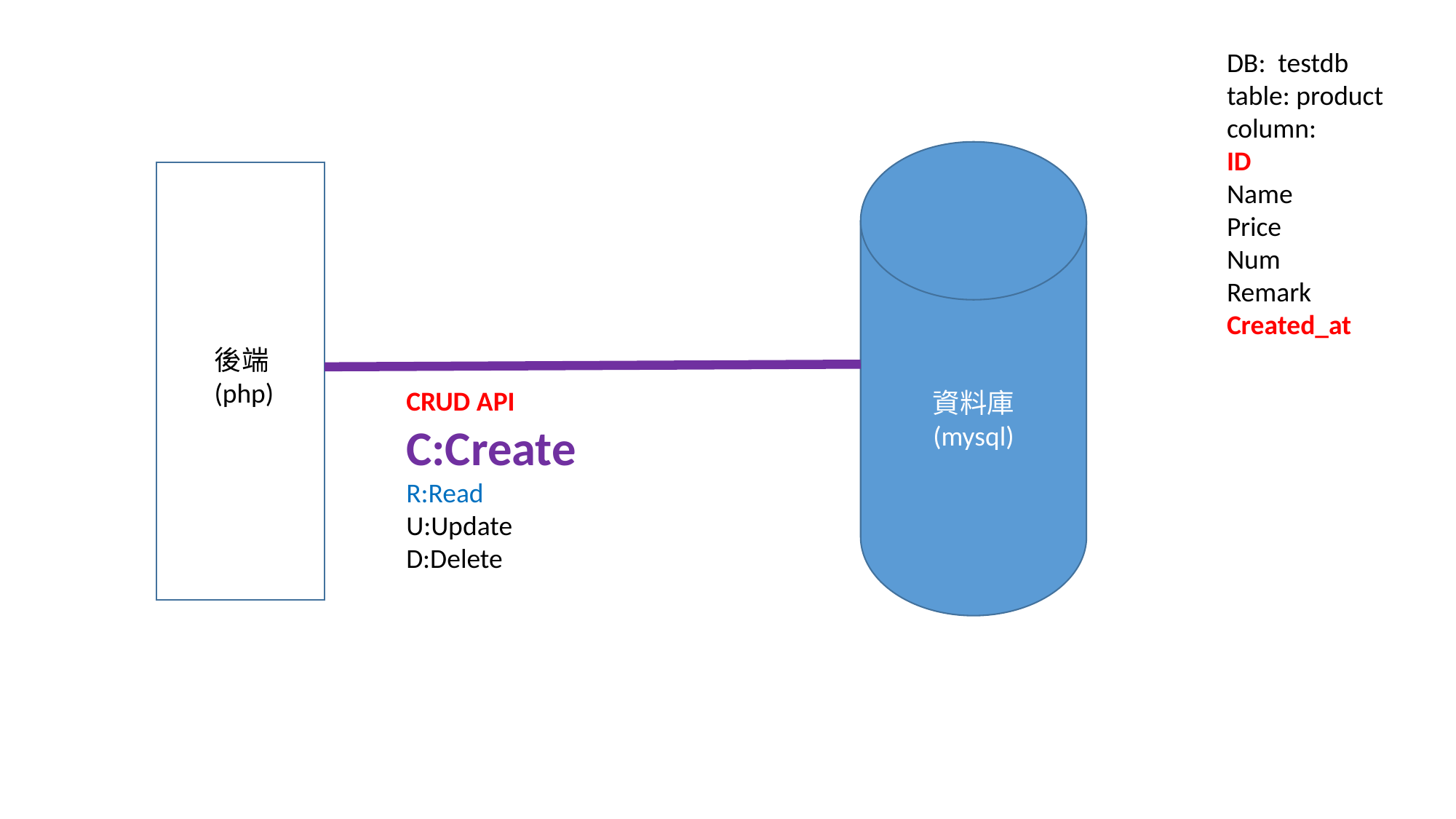

DB:  testdb
table: product
column:
ID
Name
Price
Num
Remark
Created_at

資料庫
(mysql)

後端
(php)
CRUD API
C:Create
R:Read
U:Update
D:Delete